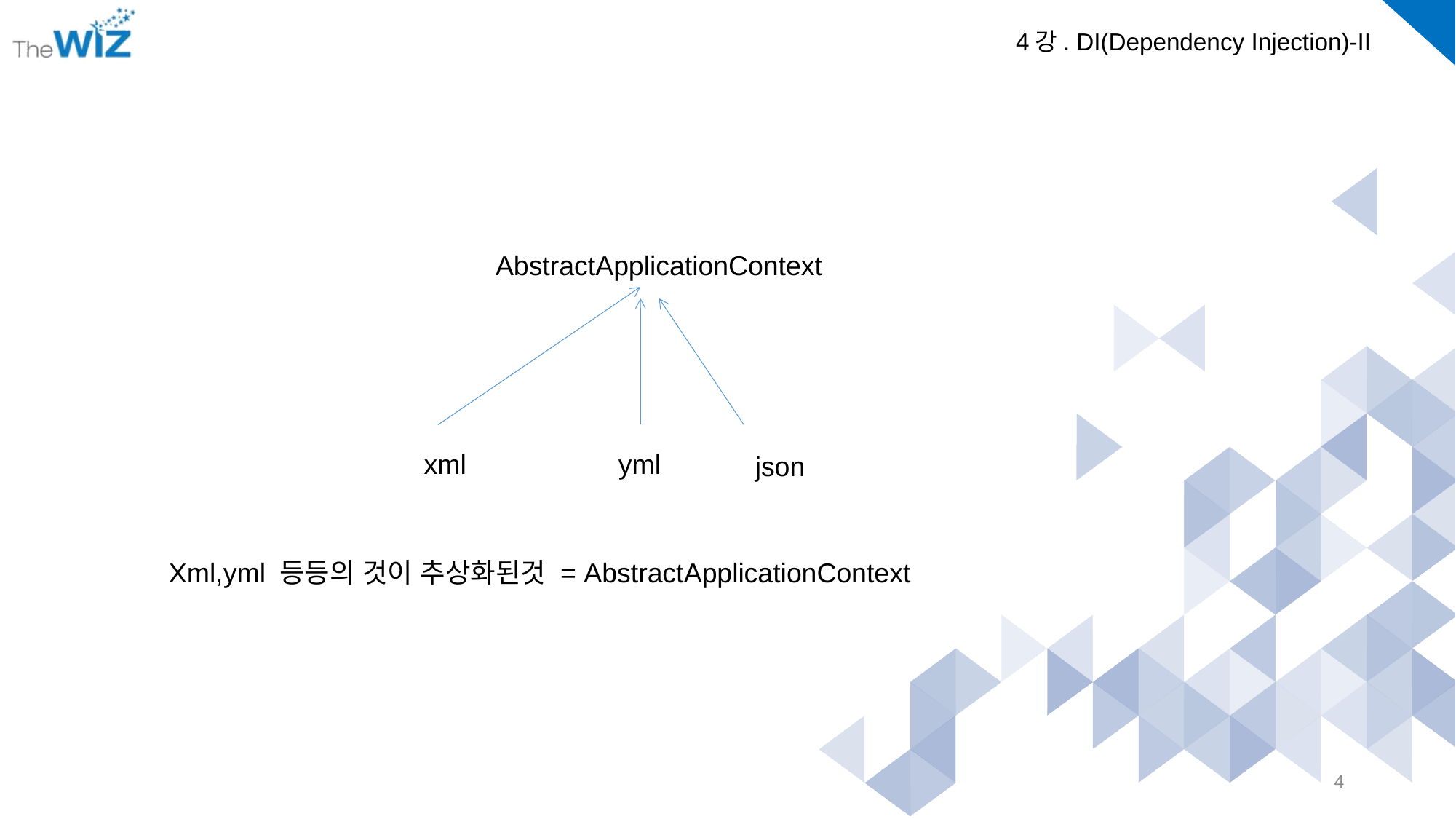

AbstractApplicationContext
xml
yml
json
Xml,yml 등등의 것이 추상화된것 = AbstractApplicationContext
4